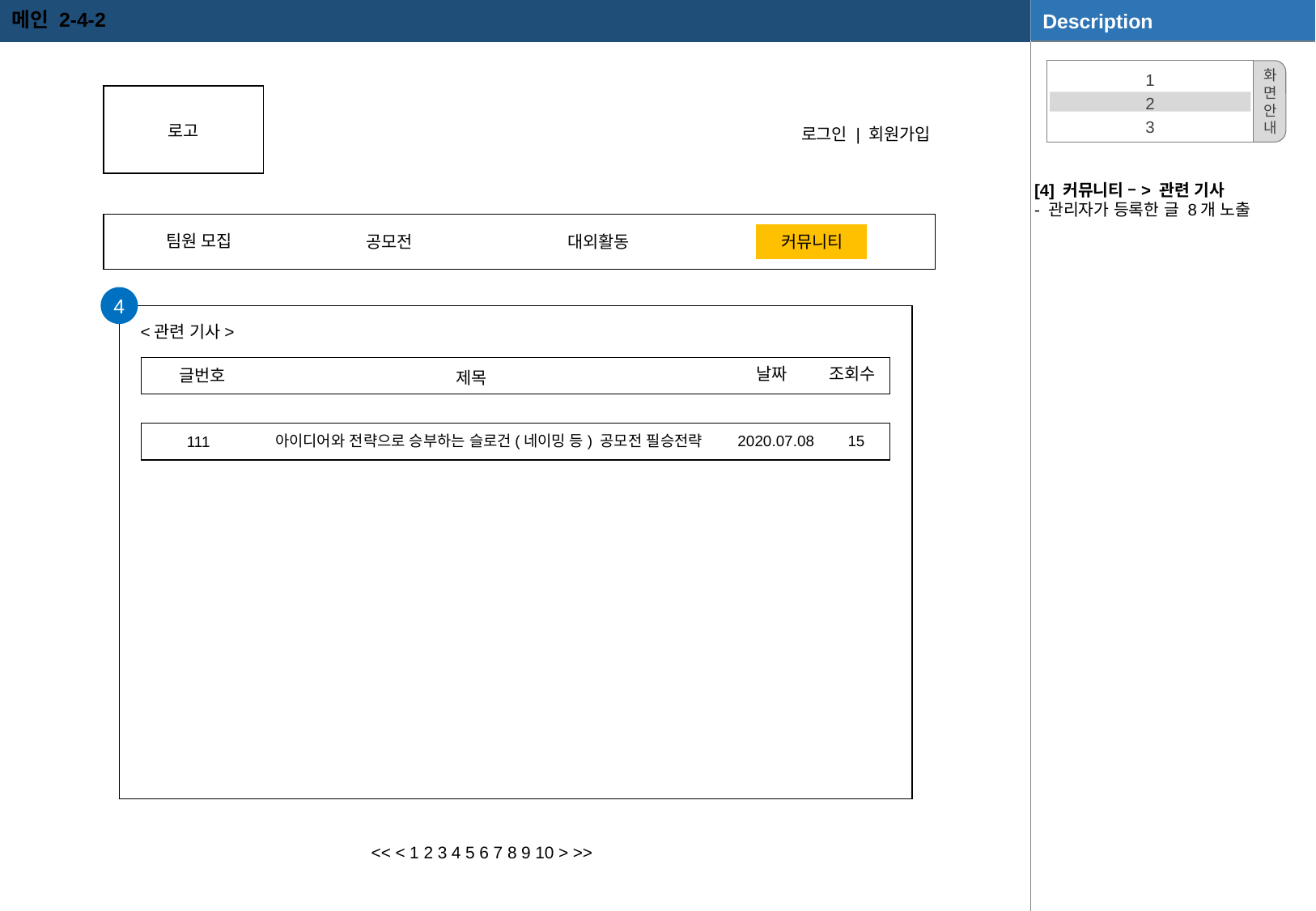

메인 2-4-2

[4] 커뮤니티 –> 관련 기사
- 관리자가 등록한 글 8개 노출

1
2
3
화
면
안
내

로고
로그인 | 회원가입

팀원 모집
대외활동

커뮤니티
공모전
4

<관련 기사>
조회수

날짜

글번호
제목

아이디어와 전략으로 승부하는 슬로건(네이밍 등) 공모전 필승전략
2020.07.08
15
 111
<< < 1 2 3 4 5 6 7 8 9 10 > >>